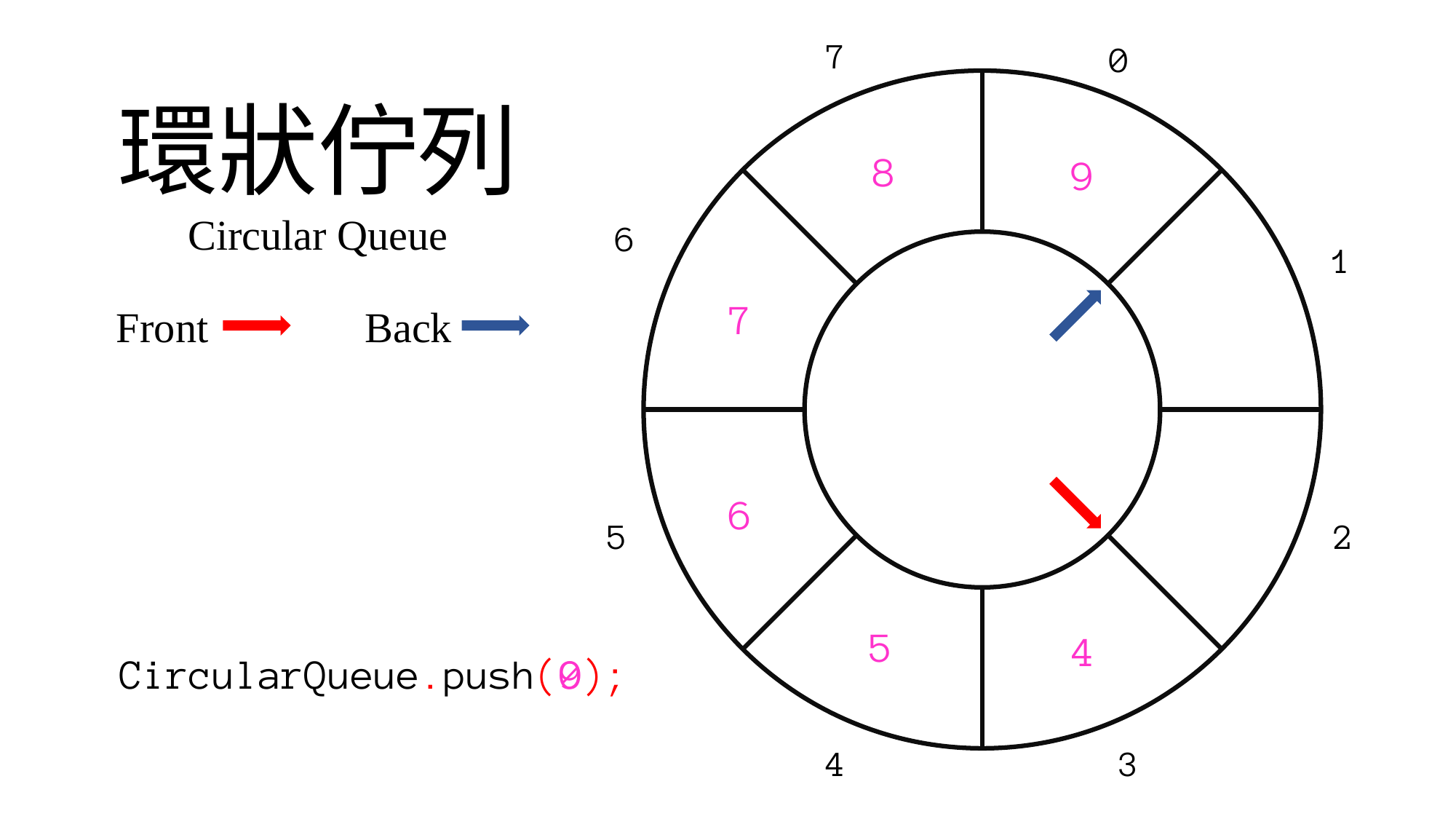

7
0

6

1
5
2
4
3
環狀佇列
Circular Queue
8
9
0
7
Front
Back

6

5
4
CircularQueue.push( );
0
9